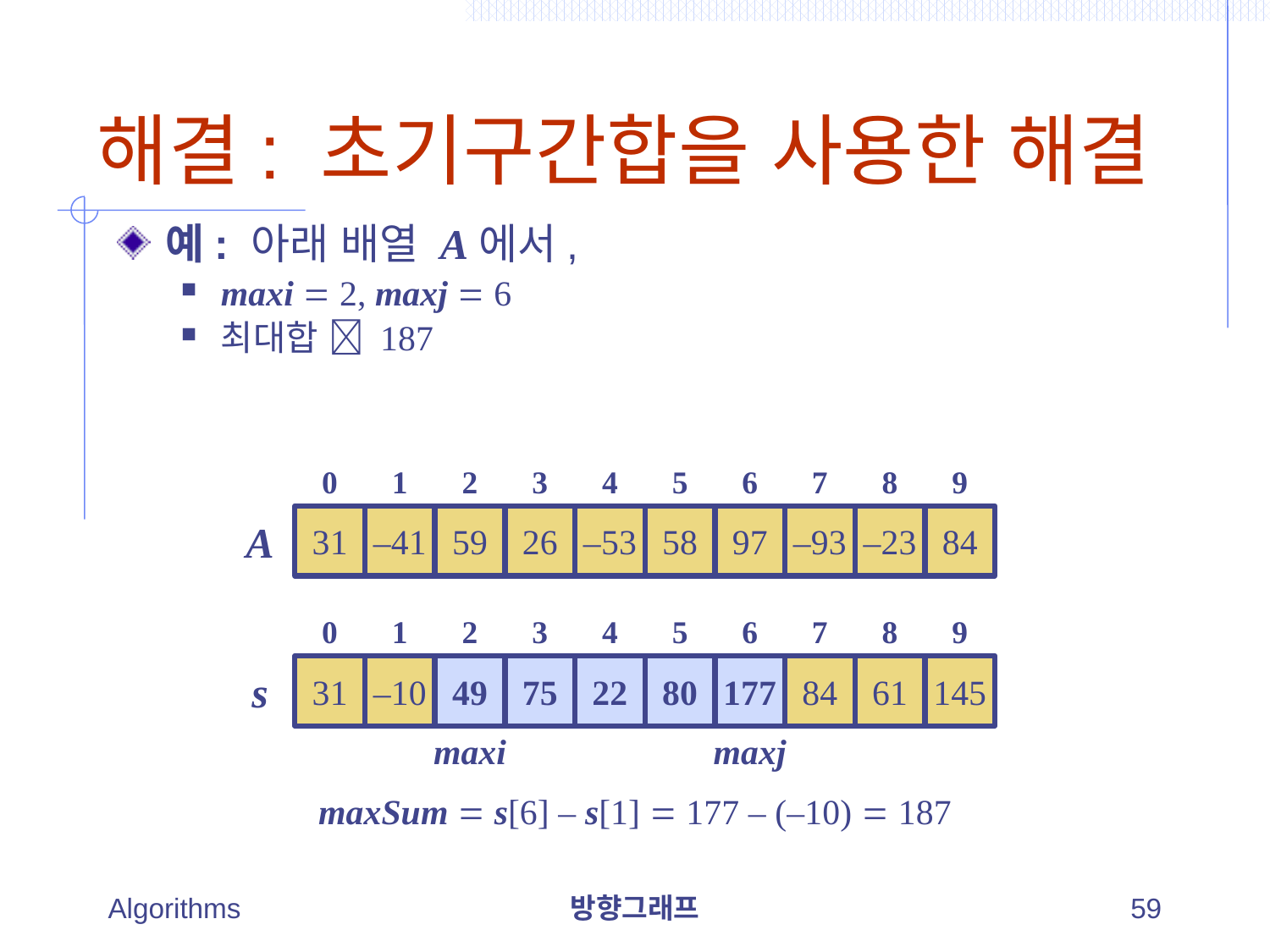

# 해결: 초기구간합을 사용한 해결
예: 아래 배열 A에서,
maxi = 2, maxj = 6
최대합 = 187
0
1
2
3
4
5
6
7
8
9
A
31
–41
59
26
–53
58
97
–93
–23
84
0
1
2
3
4
5
6
7
8
9
s
31
–10
49
75
22
80
177
84
61
145
maxi
maxj
maxSum = s[6] – s[1] = 177 – (–10) = 187
Algorithms
방향그래프
59